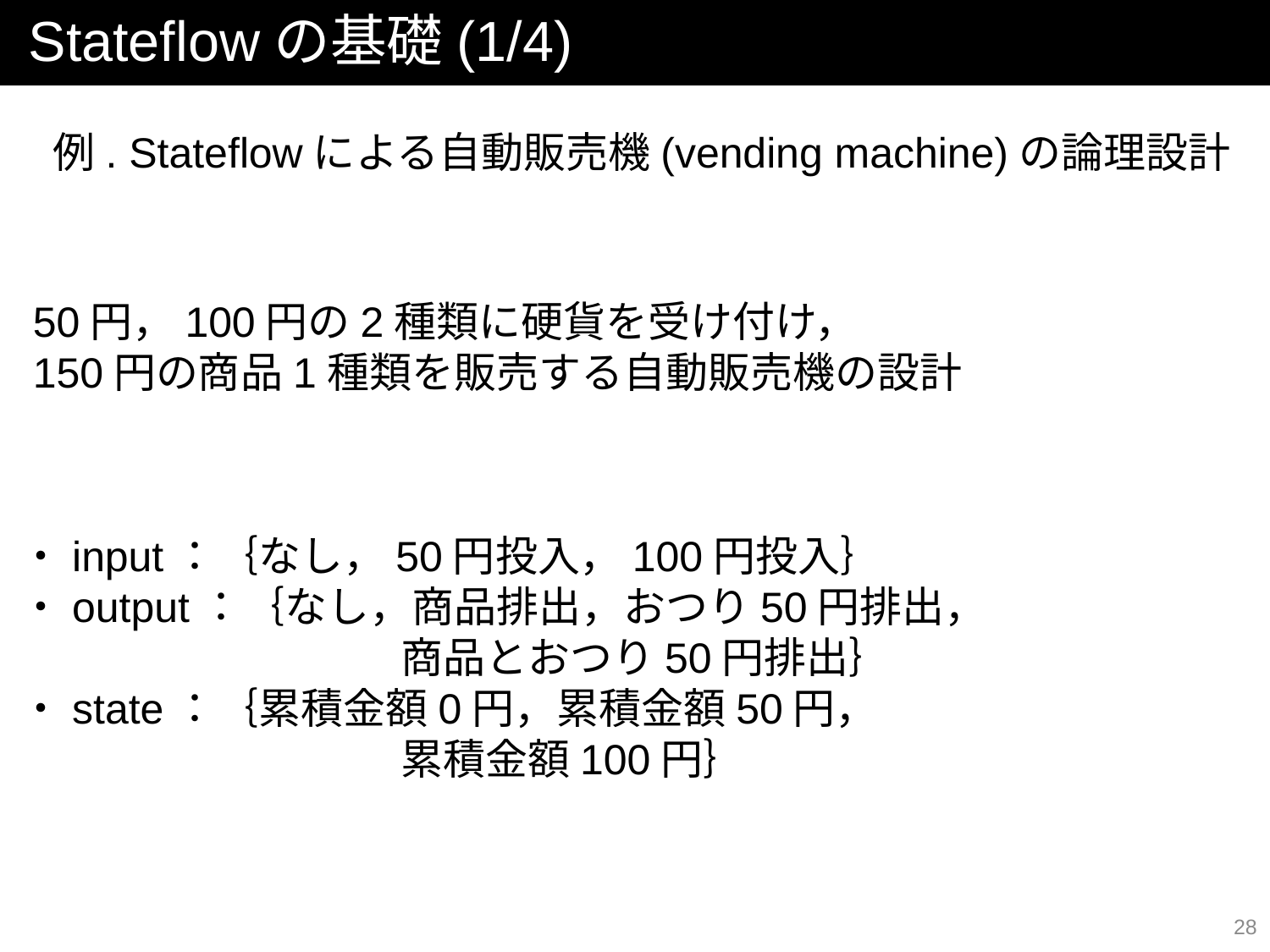

# Stateflowの基礎(1/4)
例. Stateflowによる自動販売機(vending machine)の論理設計
50円，100円の2種類に硬貨を受け付け，
150円の商品1種類を販売する自動販売機の設計
・input：｛なし，50円投入，100円投入｝
・output：｛なし，商品排出，おつり50円排出，
			商品とおつり50円排出｝
・state：｛累積金額0円，累積金額50円，
			累積金額100円｝
28